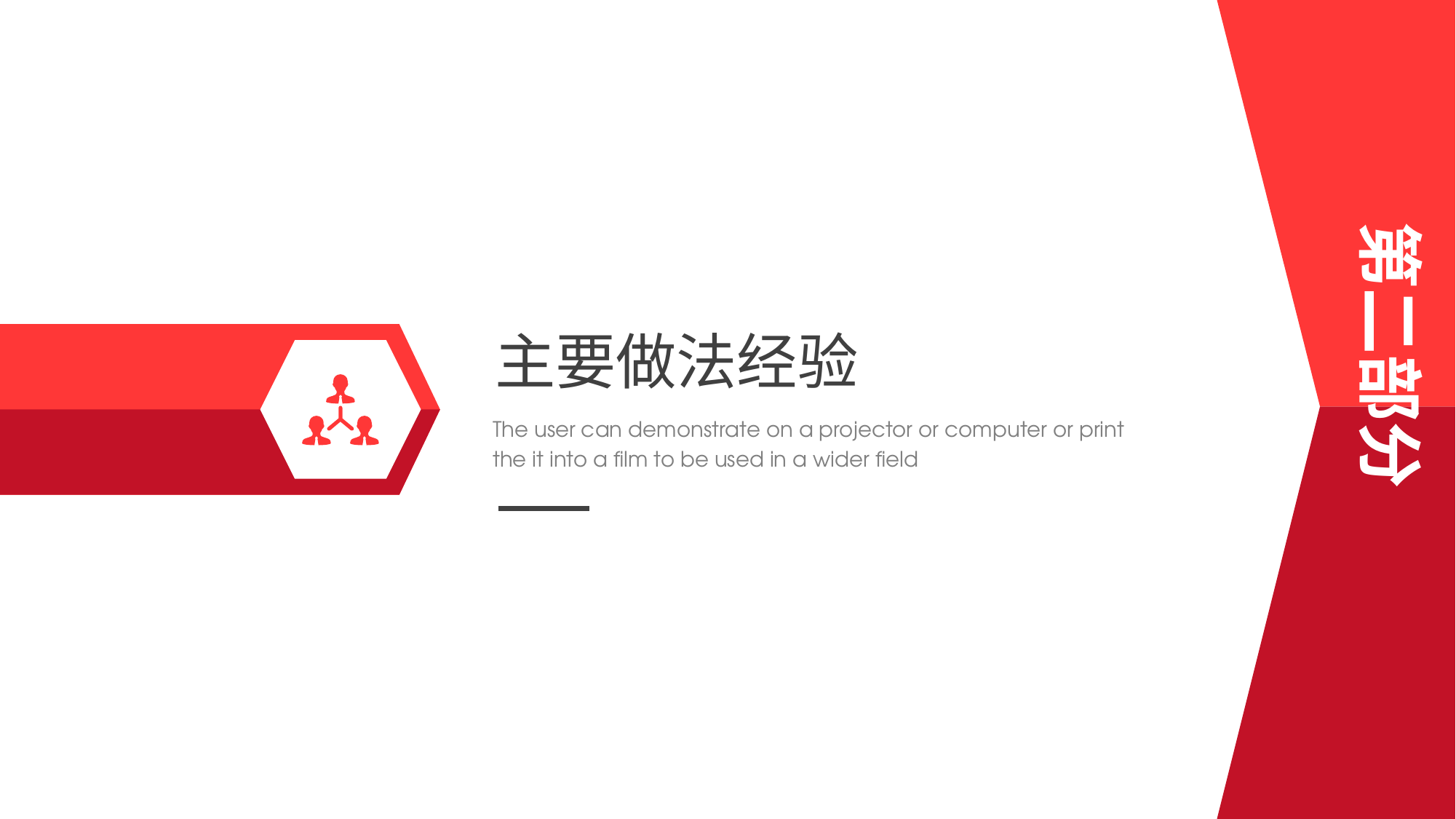

第二部分
主要做法经验

The user can demonstrate on a projector or computer or print the it into a film to be used in a wider field